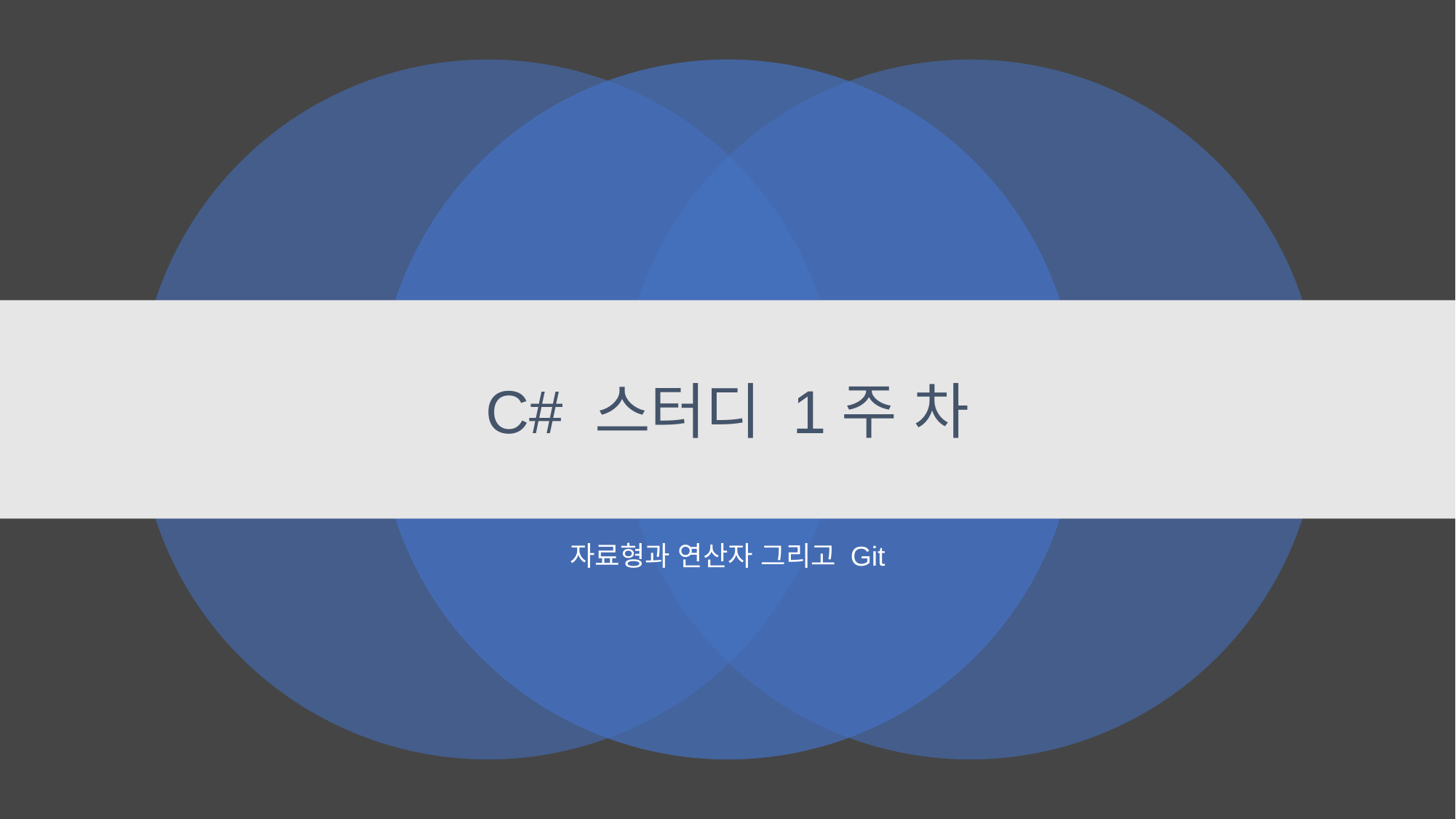

# C# 스터디 1주 차
자료형과 연산자 그리고 Git